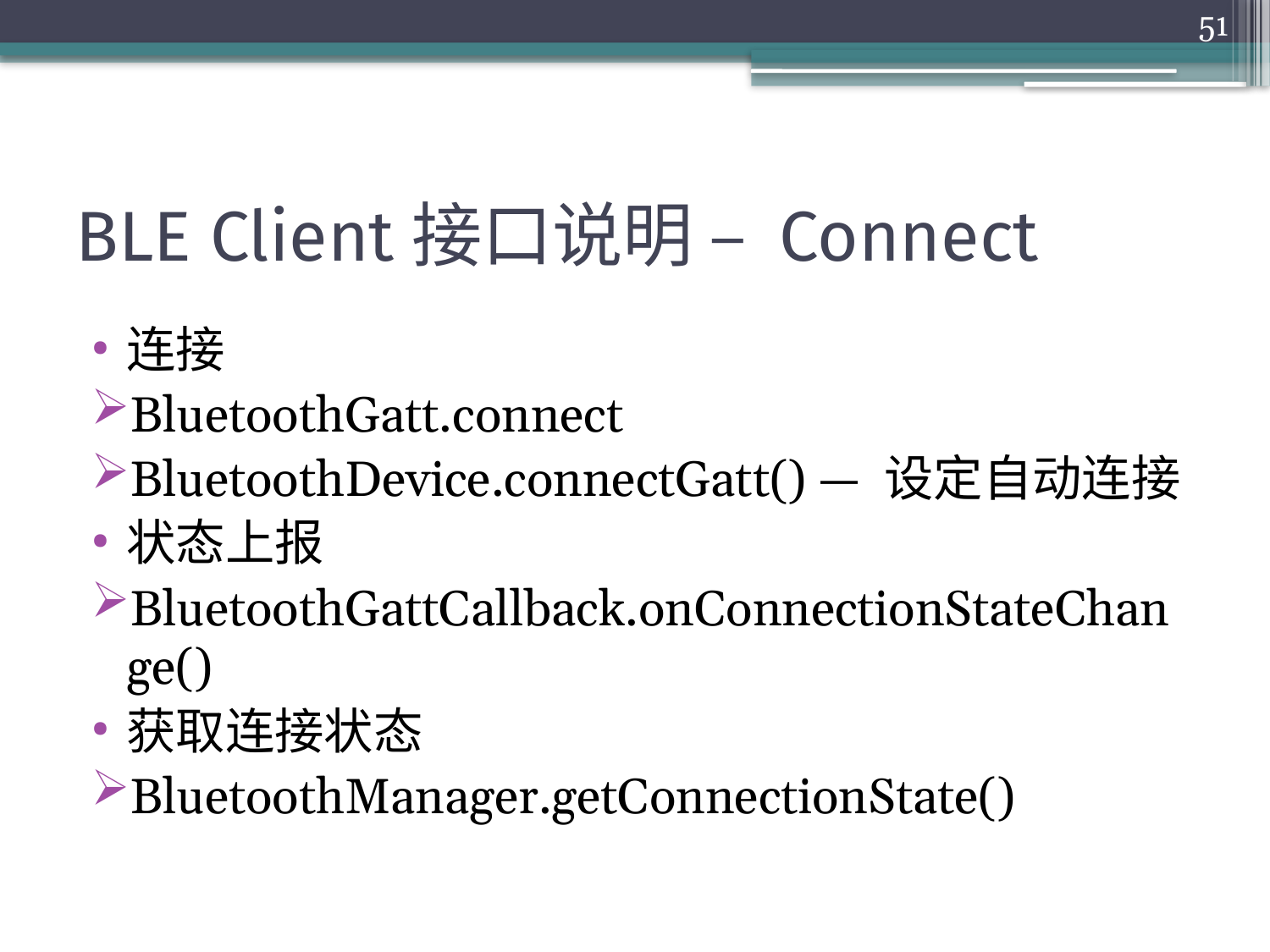

51
# BLE Client接口说明 – Connect
连接
BluetoothGatt.connect
BluetoothDevice.connectGatt() — 设定自动连接
状态上报
BluetoothGattCallback.onConnectionStateChange()
获取连接状态
BluetoothManager.getConnectionState()